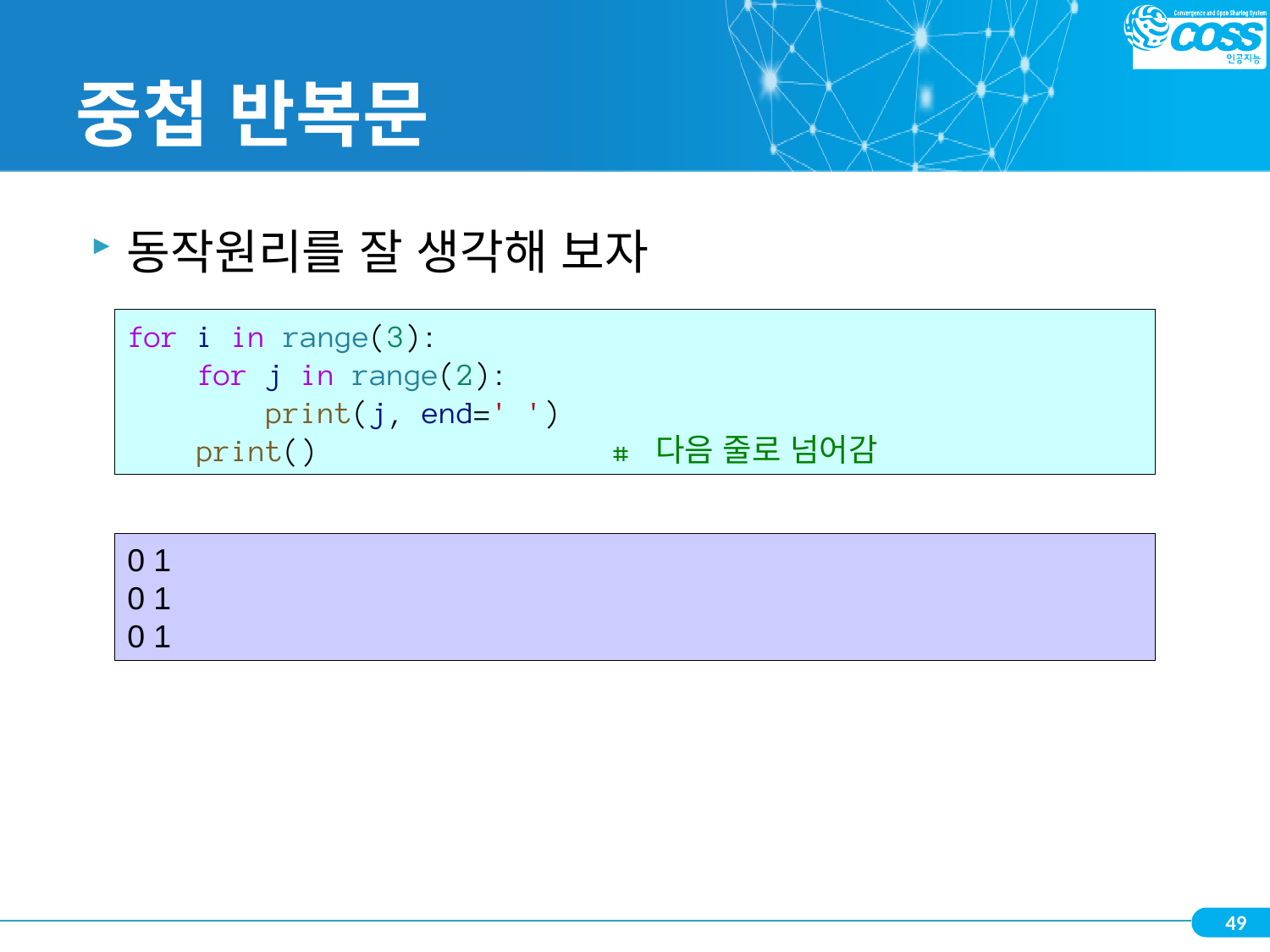

# 중첩 반복문
동작원리를 잘 생각해 보자
for i in range(3):
    for j in range(2):
        print(j, end=' ')
    print()                 # 다음 줄로 넘어감
0 1
0 1
0 1